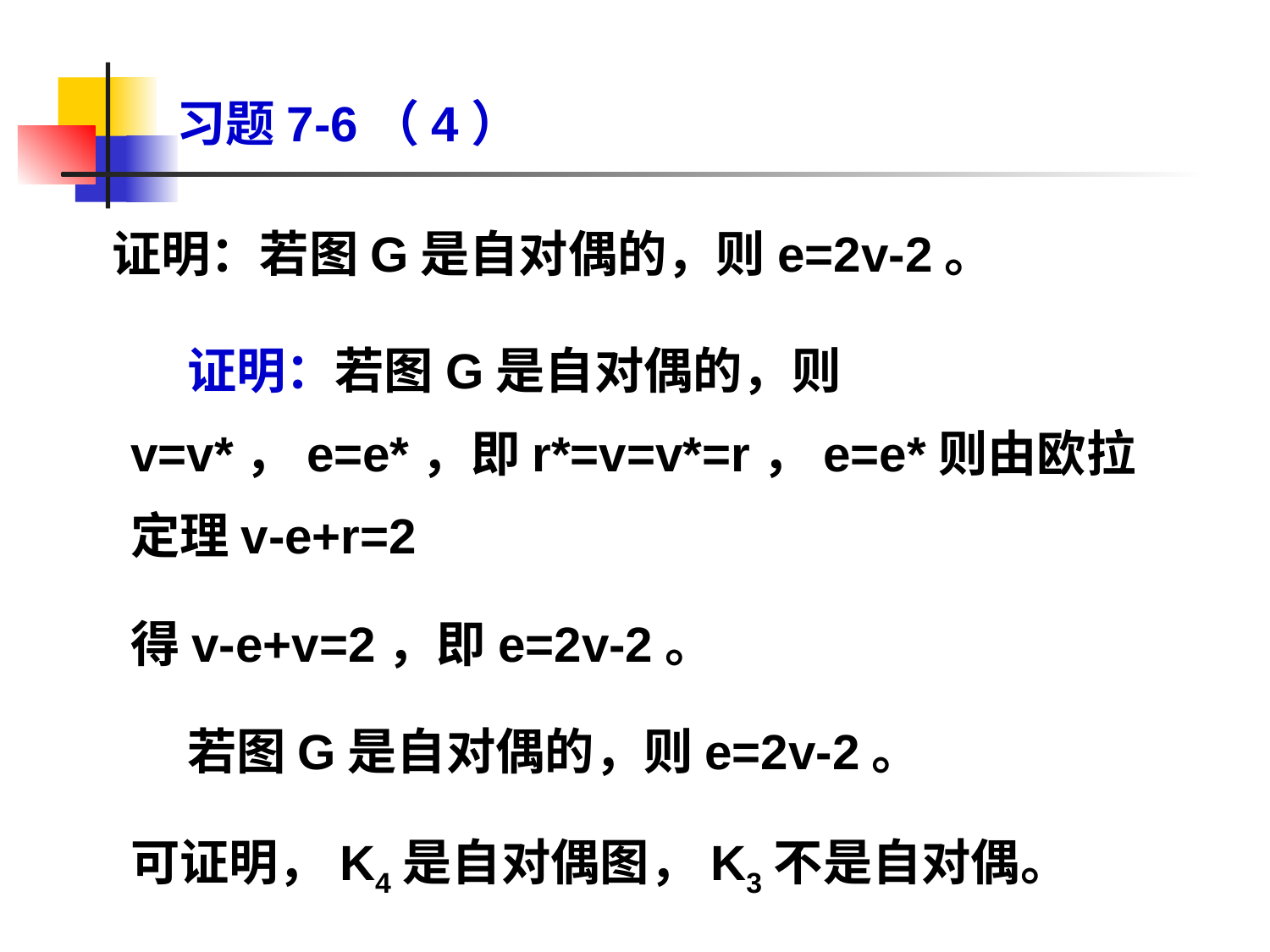

习题7-6（4）
证明：若图G是自对偶的，则e=2v-2。
    证明：若图G是自对偶的，则v=v*，e=e*，即r*=v=v*=r，e=e*则由欧拉定理v-e+r=2
得v-e+v=2，即e=2v-2。
    若图G是自对偶的，则e=2v-2。
可证明，K4是自对偶图，K3不是自对偶。